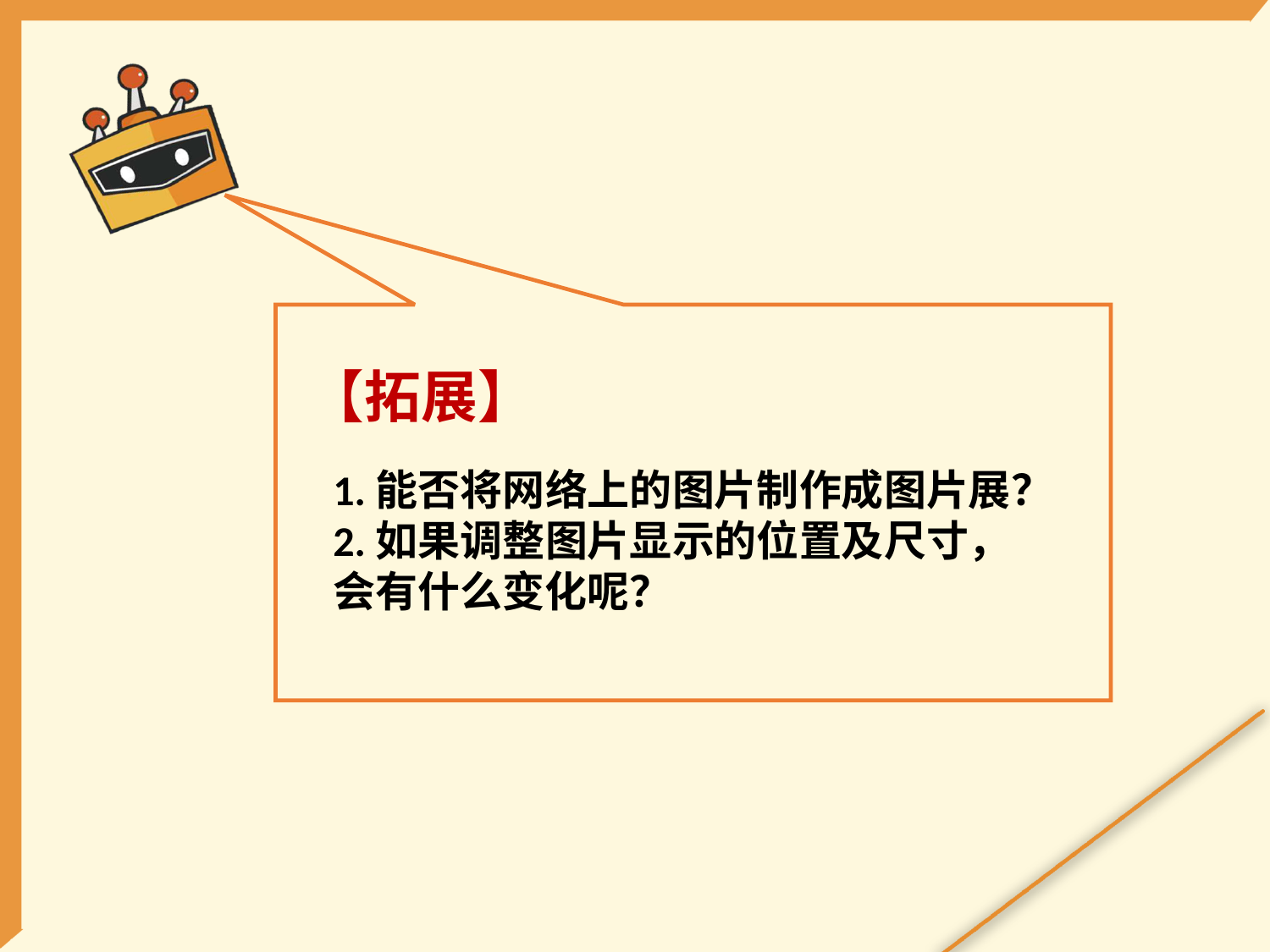

【拓展】
1.能否将网络上的图片制作成图片展？
2.如果调整图片显示的位置及尺寸，会有什么变化呢？